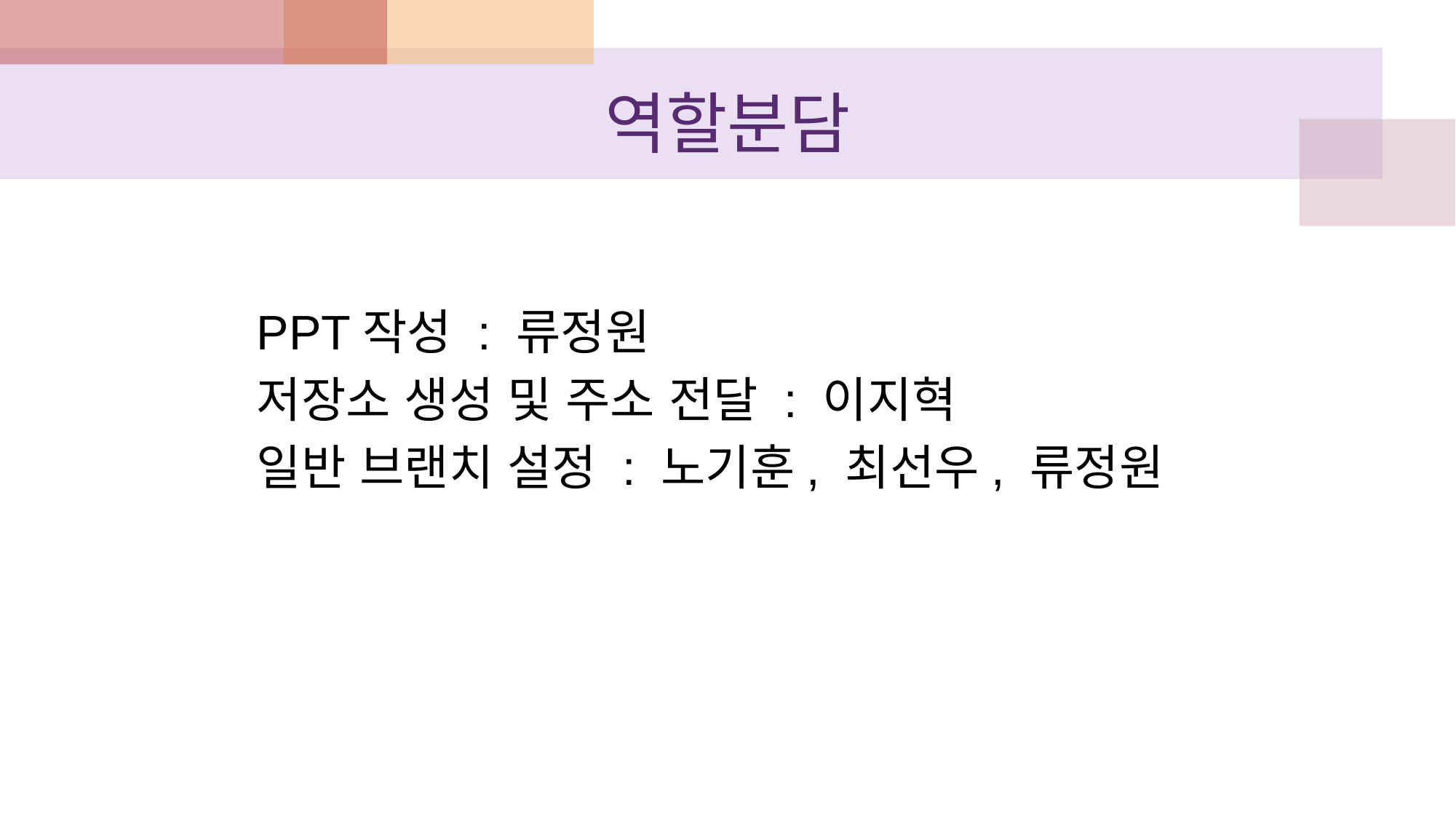

# 역할분담
PPT작성 : 류정원
저장소 생성 및 주소 전달 : 이지혁
일반 브랜치 설정 : 노기훈, 최선우, 류정원